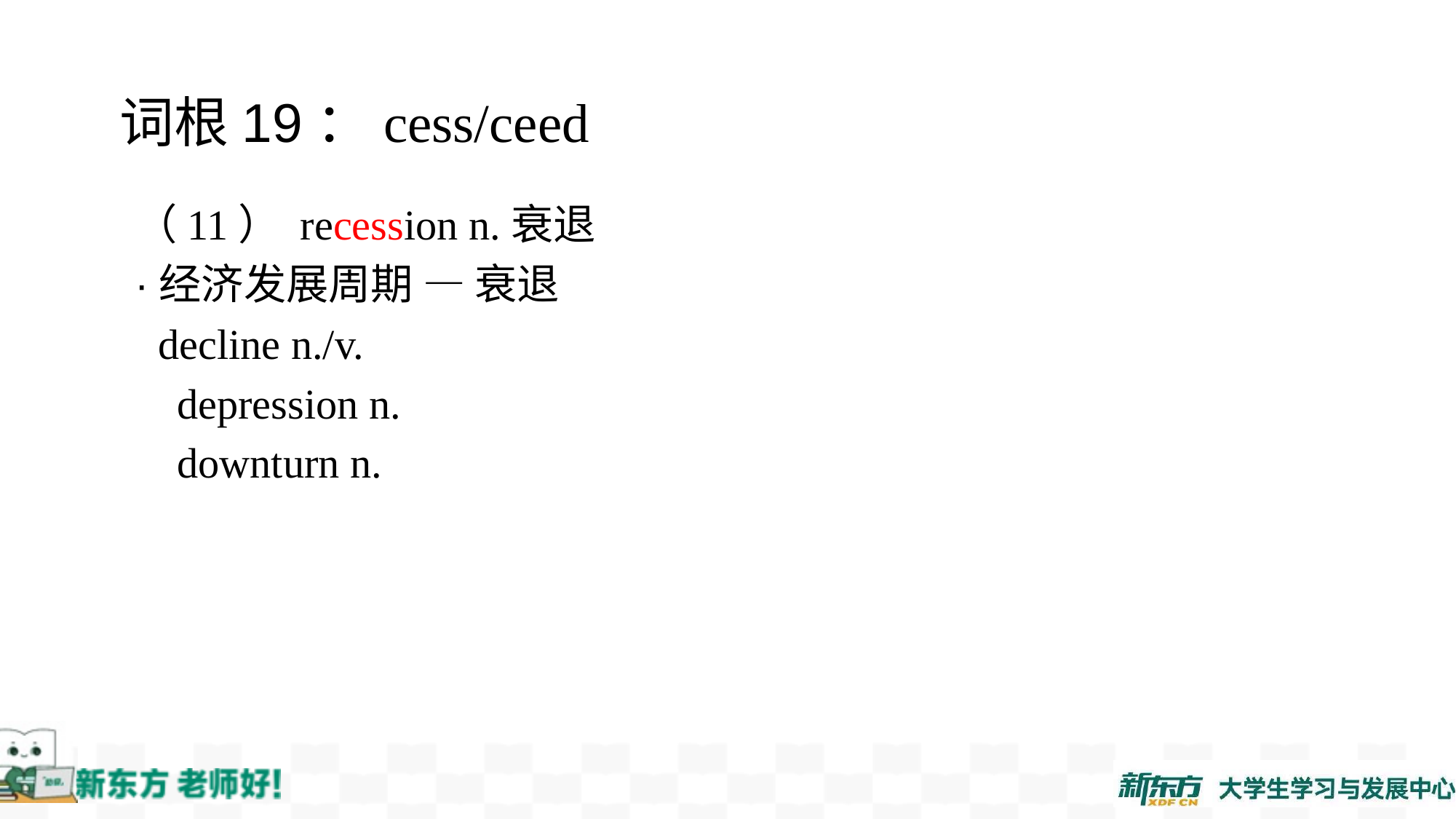

词根19：cess/ceed
（11） recession n.衰退
·经济发展周期 — 衰退
  decline n./v.
    depression n.
    downturn n.